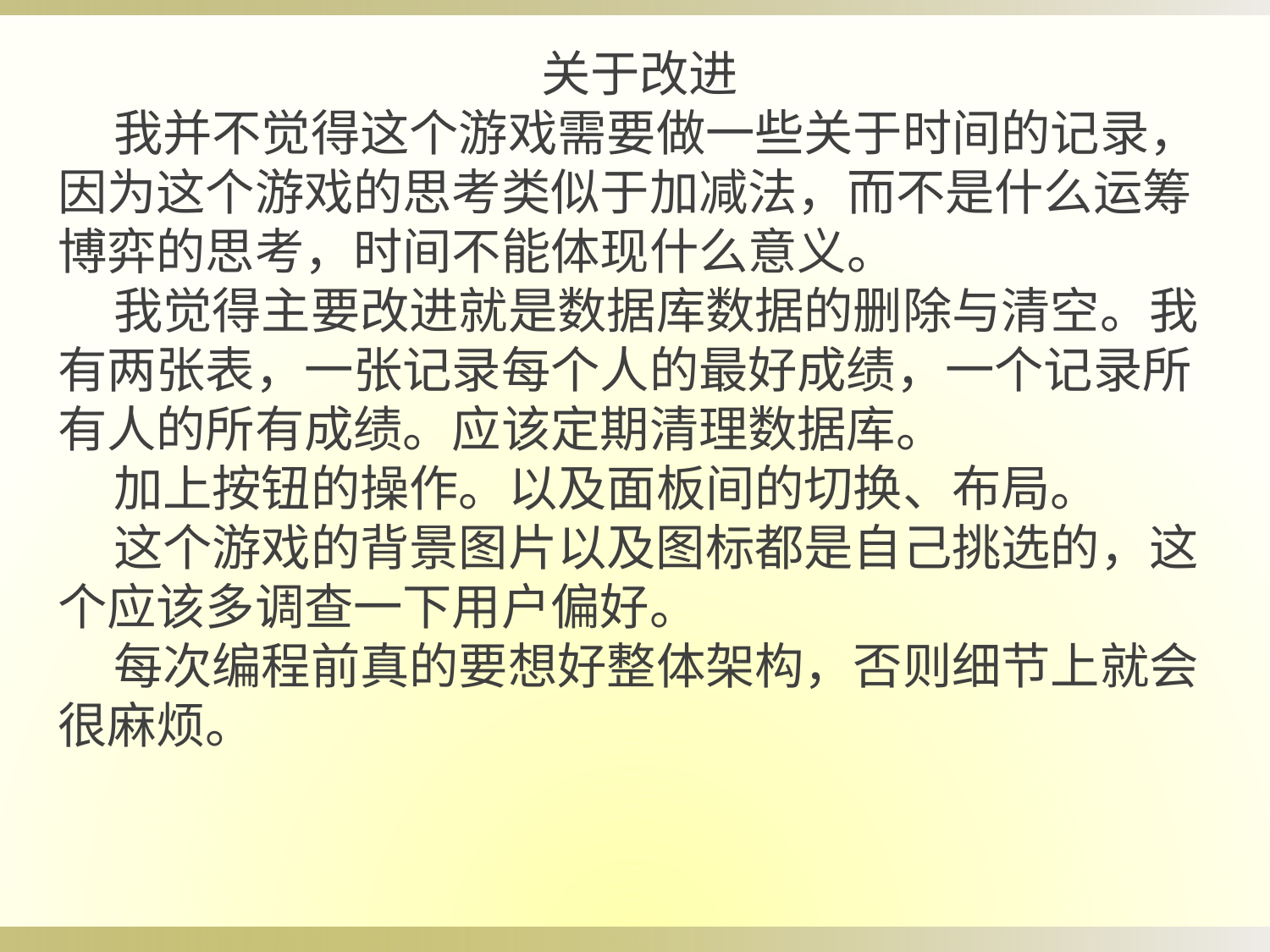

关于改进
    我并不觉得这个游戏需要做一些关于时间的记录，因为这个游戏的思考类似于加减法，而不是什么运筹博弈的思考，时间不能体现什么意义。
    我觉得主要改进就是数据库数据的删除与清空。我有两张表，一张记录每个人的最好成绩，一个记录所有人的所有成绩。应该定期清理数据库。
    加上按钮的操作。以及面板间的切换、布局。
    这个游戏的背景图片以及图标都是自己挑选的，这个应该多调查一下用户偏好。
    每次编程前真的要想好整体架构，否则细节上就会很麻烦。